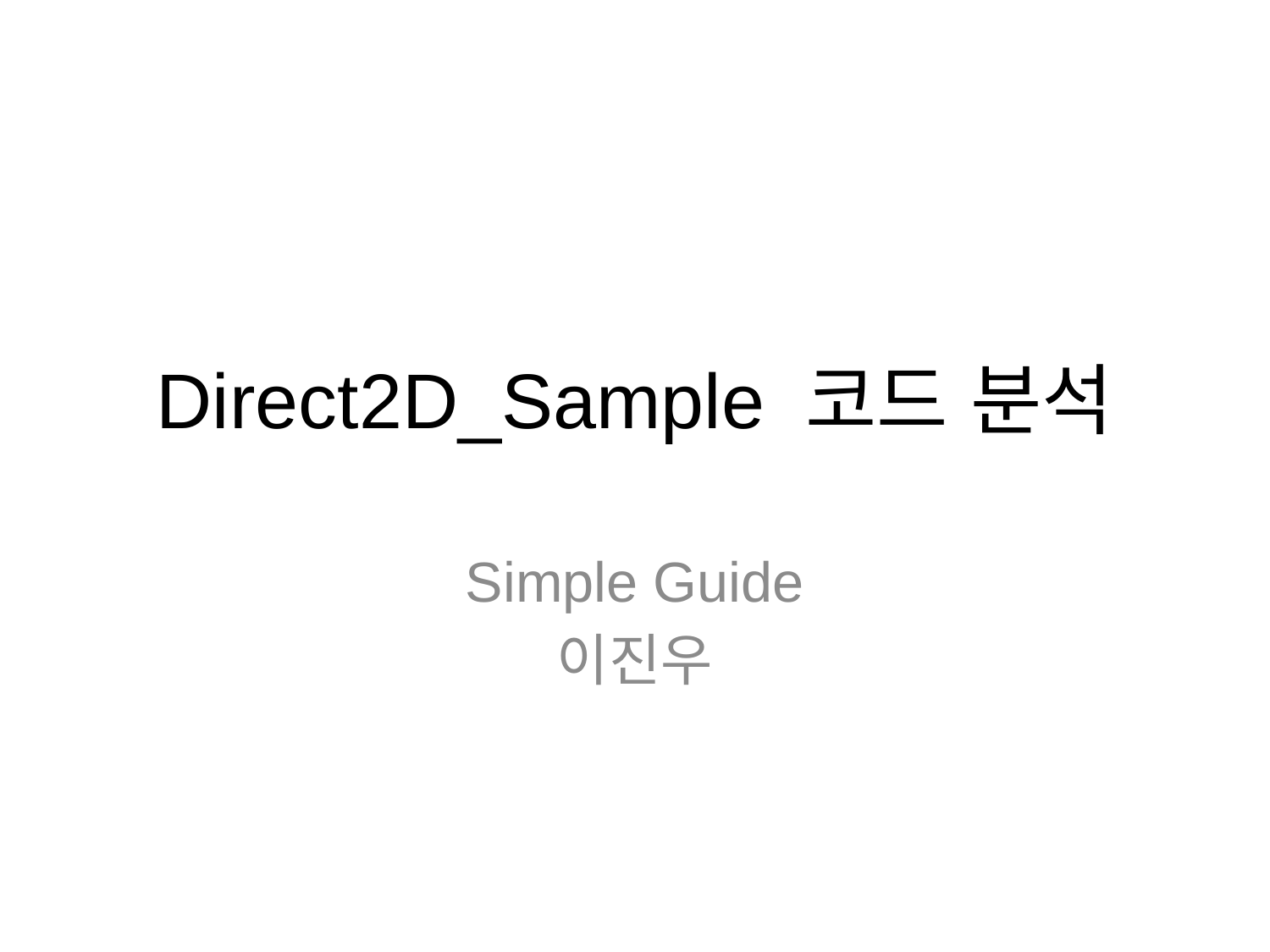

# Direct2D_Sample 코드 분석
Simple Guide
이진우